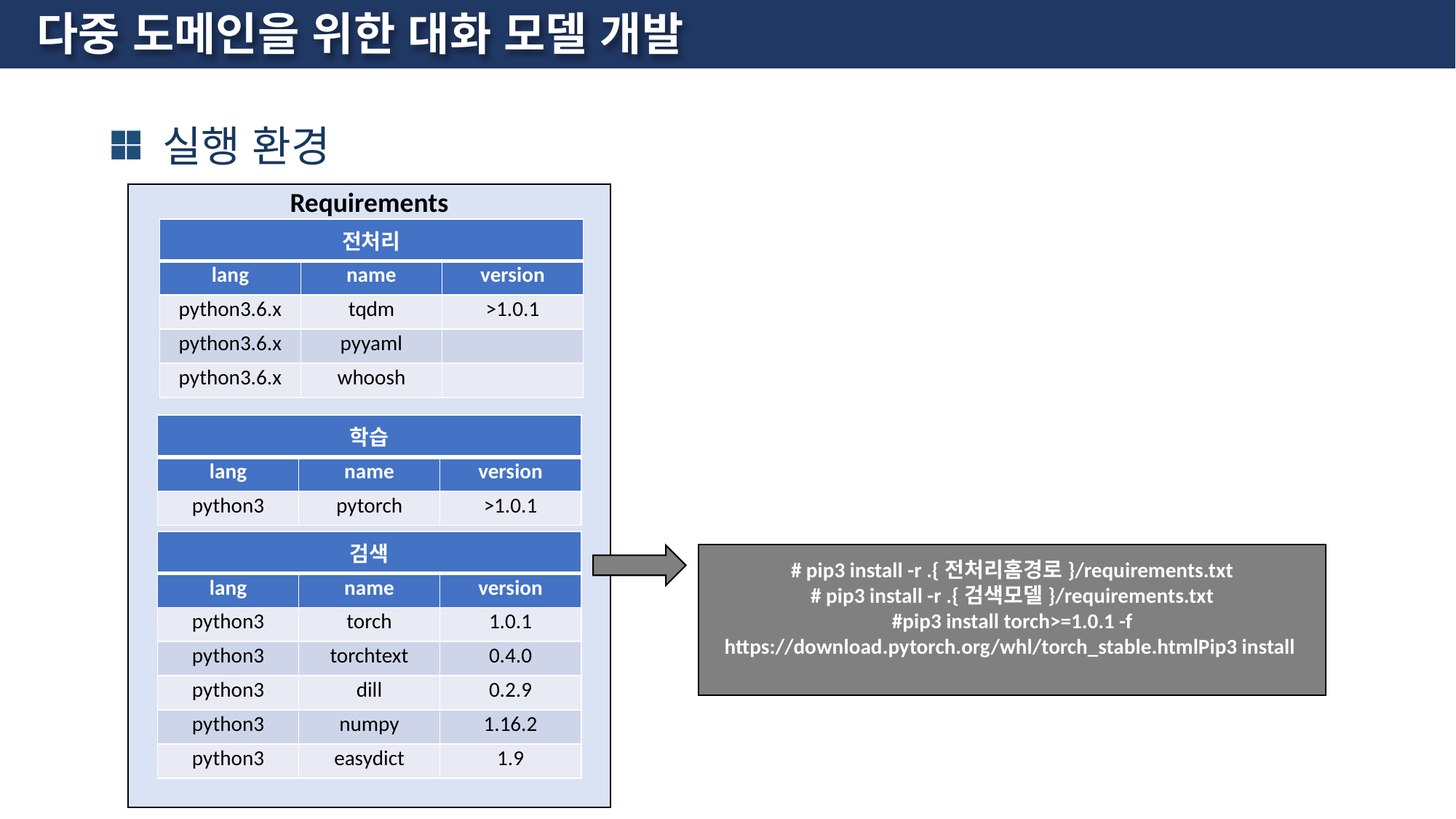

# 다중 도메인을 위한 대화 모델 개발
 실행 환경
Requirements

| 전처리 |  |  |
| --- | --- | --- |
| lang | name | version |
| python3.6.x | tqdm | >1.0.1 |
| python3.6.x | pyyaml |  |
| python3.6.x | whoosh |  |
| 학습 |  |  |
| --- | --- | --- |
| lang | name | version |
| python3 | pytorch | >1.0.1 |
| 검색 |  |  |
| --- | --- | --- |
| lang | name | version |
| python3 | torch | 1.0.1 |
| python3 | torchtext | 0.4.0 |
| python3 | dill | 0.2.9 |
| python3 | numpy | 1.16.2 |
| python3 | easydict | 1.9 |
# pip3 install -r .{전처리홈경로}/requirements.txt
# pip3 install -r .{검색모델}/requirements.txt
#pip3 install torch>=1.0.1 -f https://download.pytorch.org/whl/torch_stable.htmlPip3 install